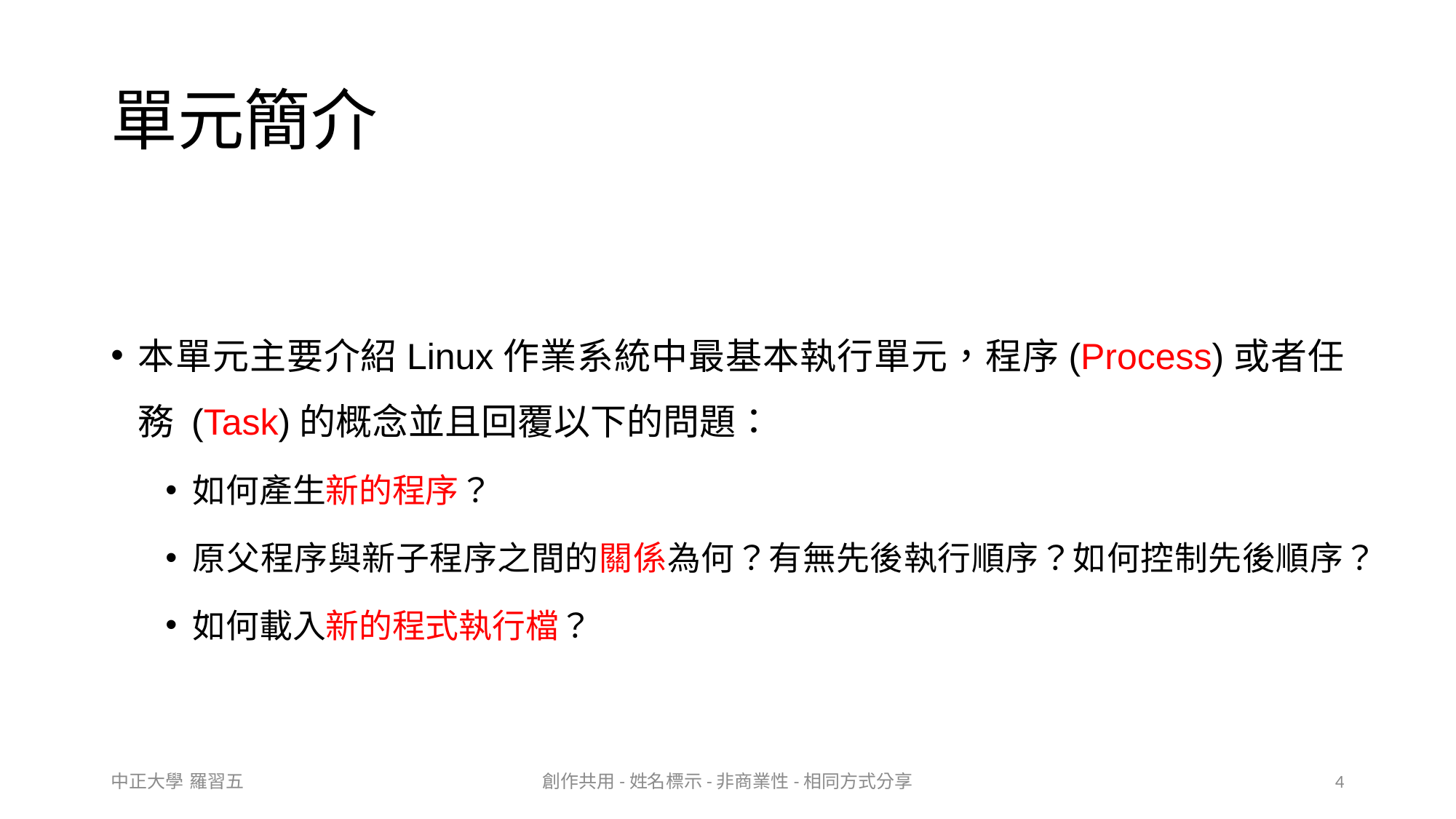

# 單元簡介
本單元主要介紹Linux作業系統中最基本執行單元，程序(Process)或者任務 (Task)的概念並且回覆以下的問題：
如何產生新的程序？
原父程序與新子程序之間的關係為何？有無先後執行順序？如何控制先後順序？
如何載入新的程式執行檔？
中正大學 羅習五
創作共用-姓名標示-非商業性-相同方式分享
4